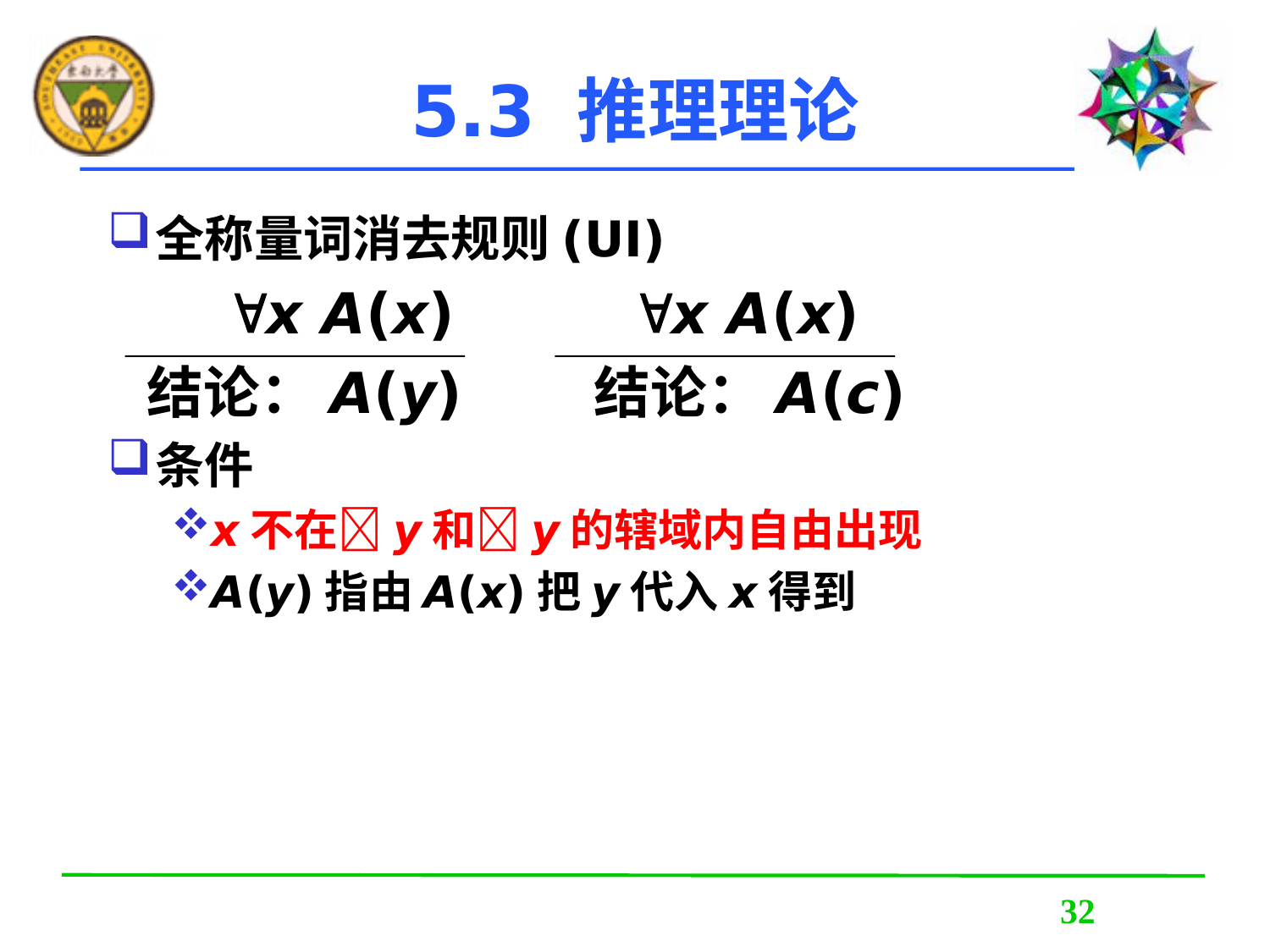

5.3 推理理论
全称量词消去规则(UI)
      ∀x A(x)         ∀x A(x)
  结论：A(y)      结论：A(c)
条件
x不在∀y和∃y的辖域内自由出现
A(y)指由A(x)把y代入x得到